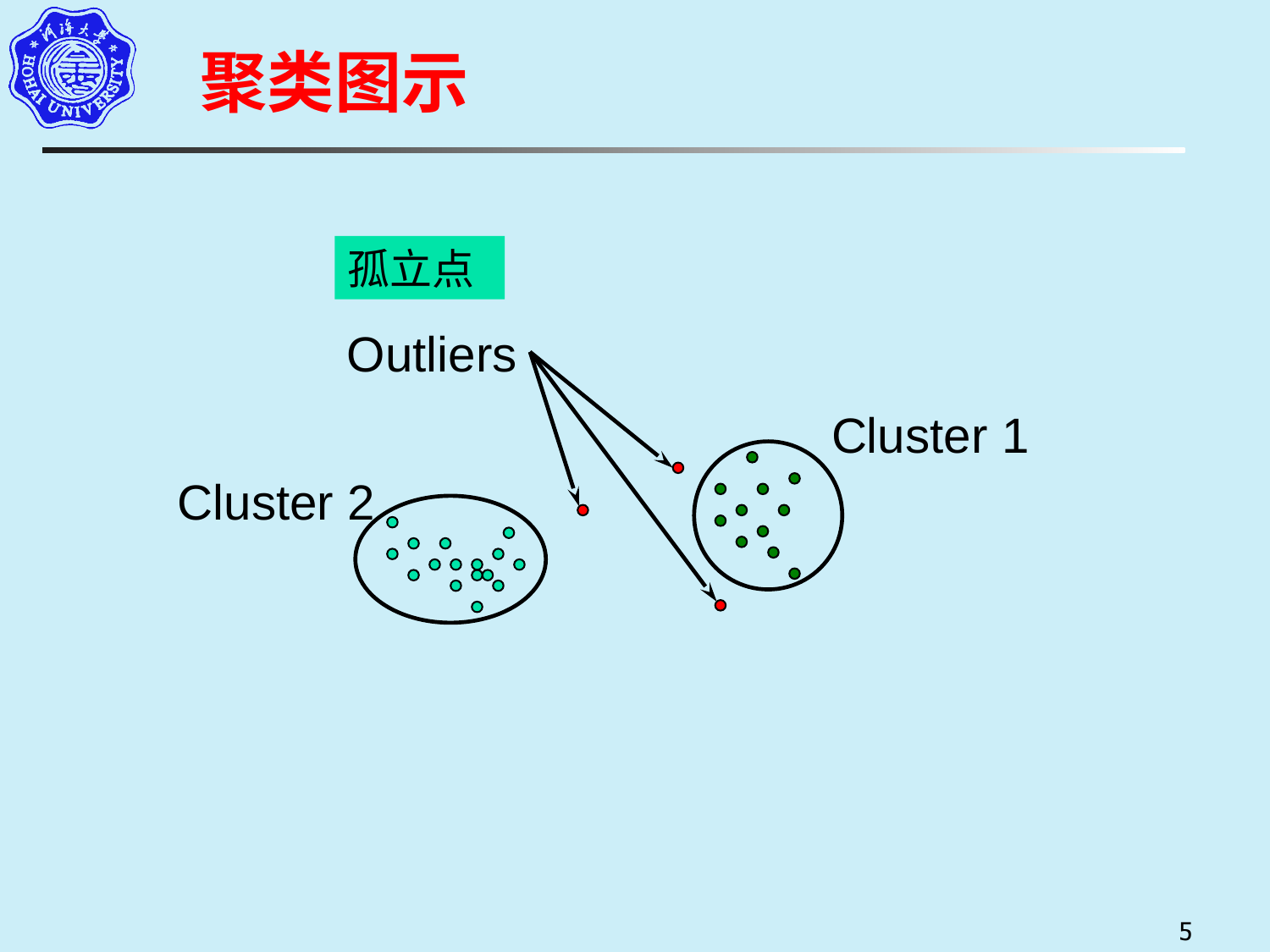

# 聚类图示
孤立点
Outliers
Cluster 1

Cluster 2